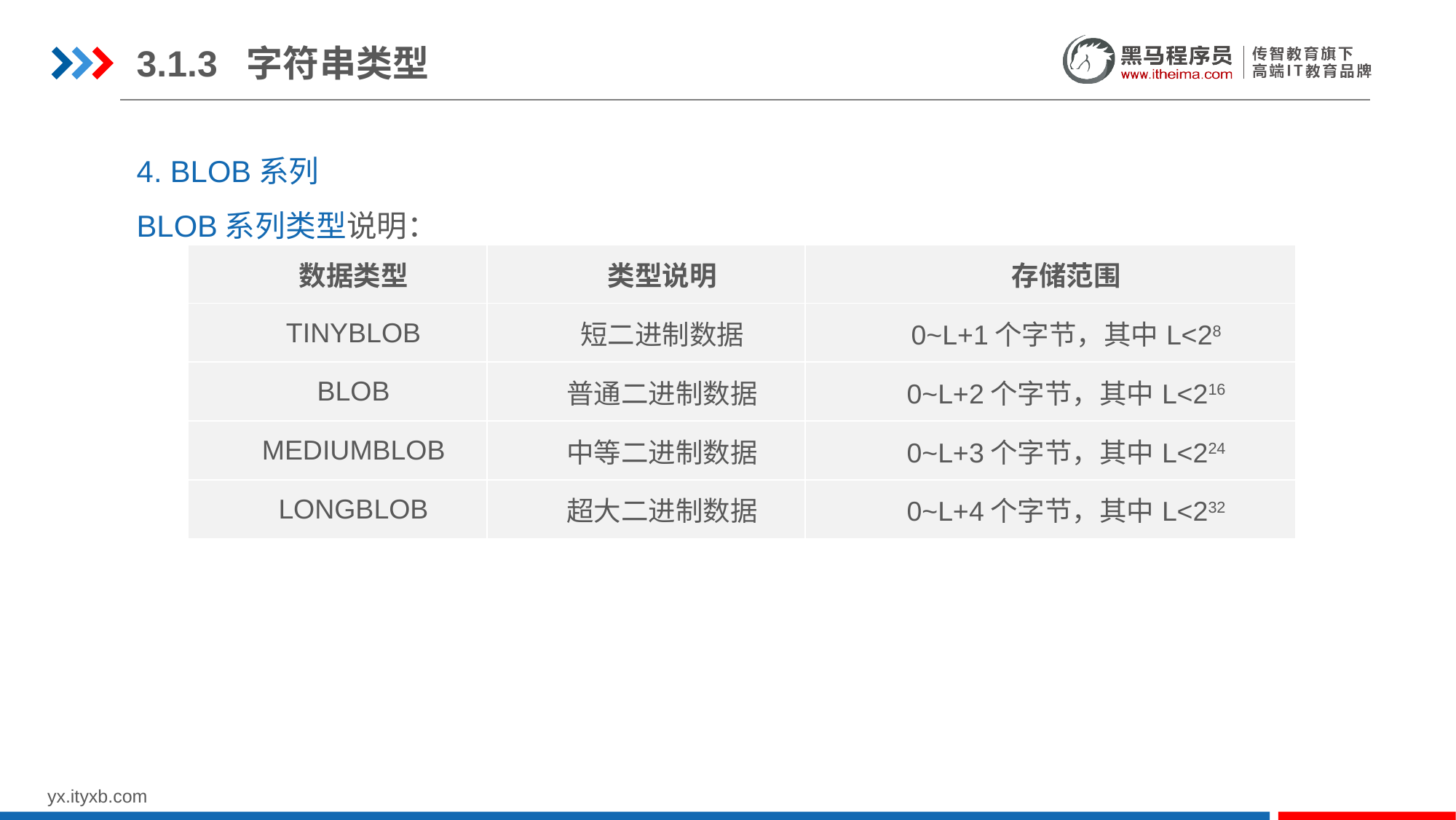

3.1.3  字符串类型
4. BLOB系列
BLOB系列类型说明：
| 数据类型 | 类型说明 | 存储范围 |
| --- | --- | --- |
| TINYBLOB | 短二进制数据 | 0~L+1个字节，其中L<28 |
| BLOB | 普通二进制数据 | 0~L+2个字节，其中L<216 |
| MEDIUMBLOB | 中等二进制数据 | 0~L+3个字节，其中L<224 |
| LONGBLOB | 超大二进制数据 | 0~L+4个字节，其中L<232 |